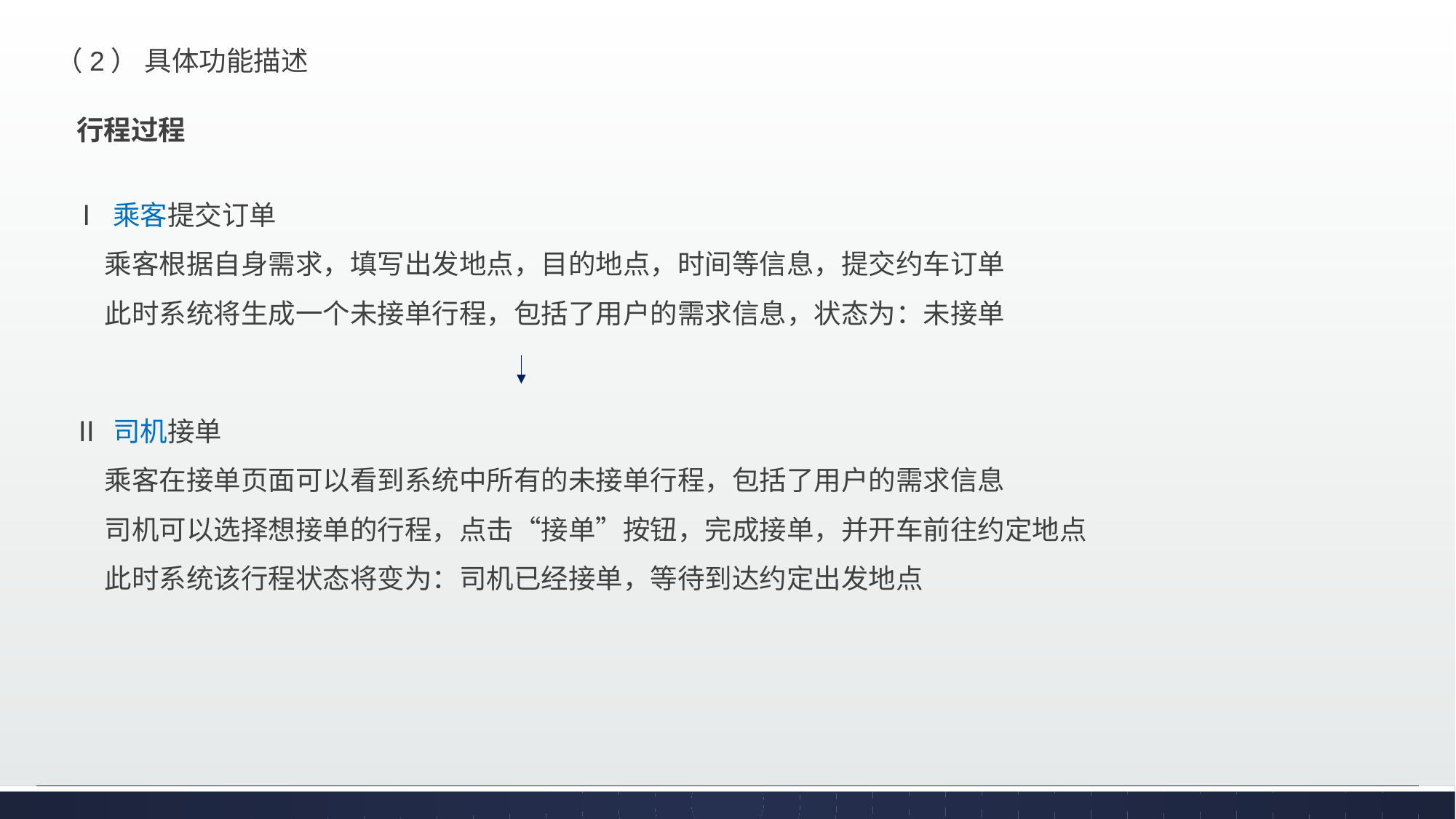

（2） 具体功能描述
行程过程
Ⅰ 乘客提交订单
    乘客根据自身需求，填写出发地点，目的地点，时间等信息，提交约车订单
    此时系统将生成一个未接单行程，包括了用户的需求信息，状态为：未接单

Ⅱ 司机接单
    乘客在接单页面可以看到系统中所有的未接单行程，包括了用户的需求信息
    司机可以选择想接单的行程，点击“接单”按钮，完成接单，并开车前往约定地点
    此时系统该行程状态将变为：司机已经接单，等待到达约定出发地点